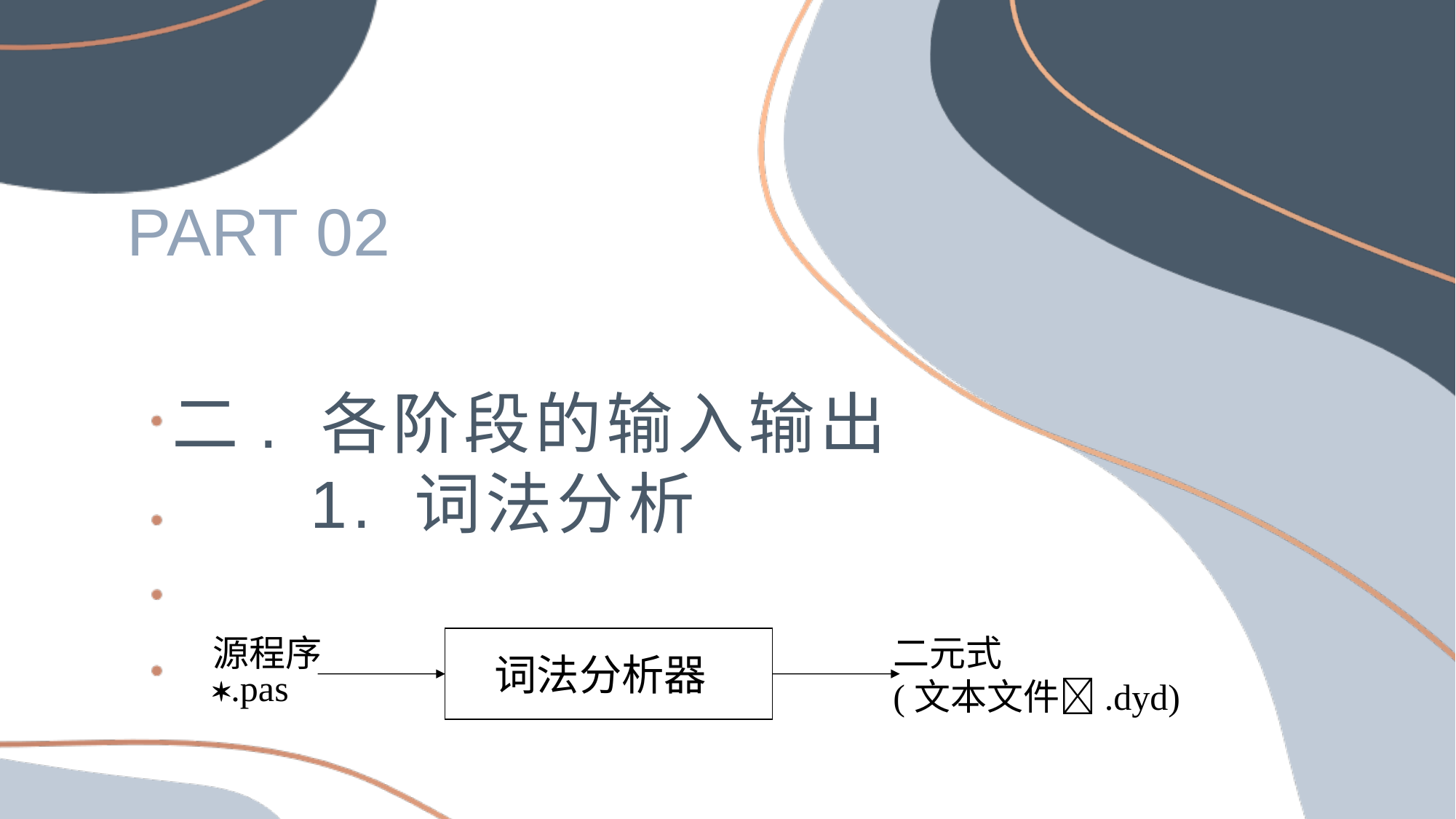

PART 02
二. 各阶段的输入输出
      1. 词法分析

二元式
(文本文件∗.dyd)

源程序
∗.pas
词法分析器